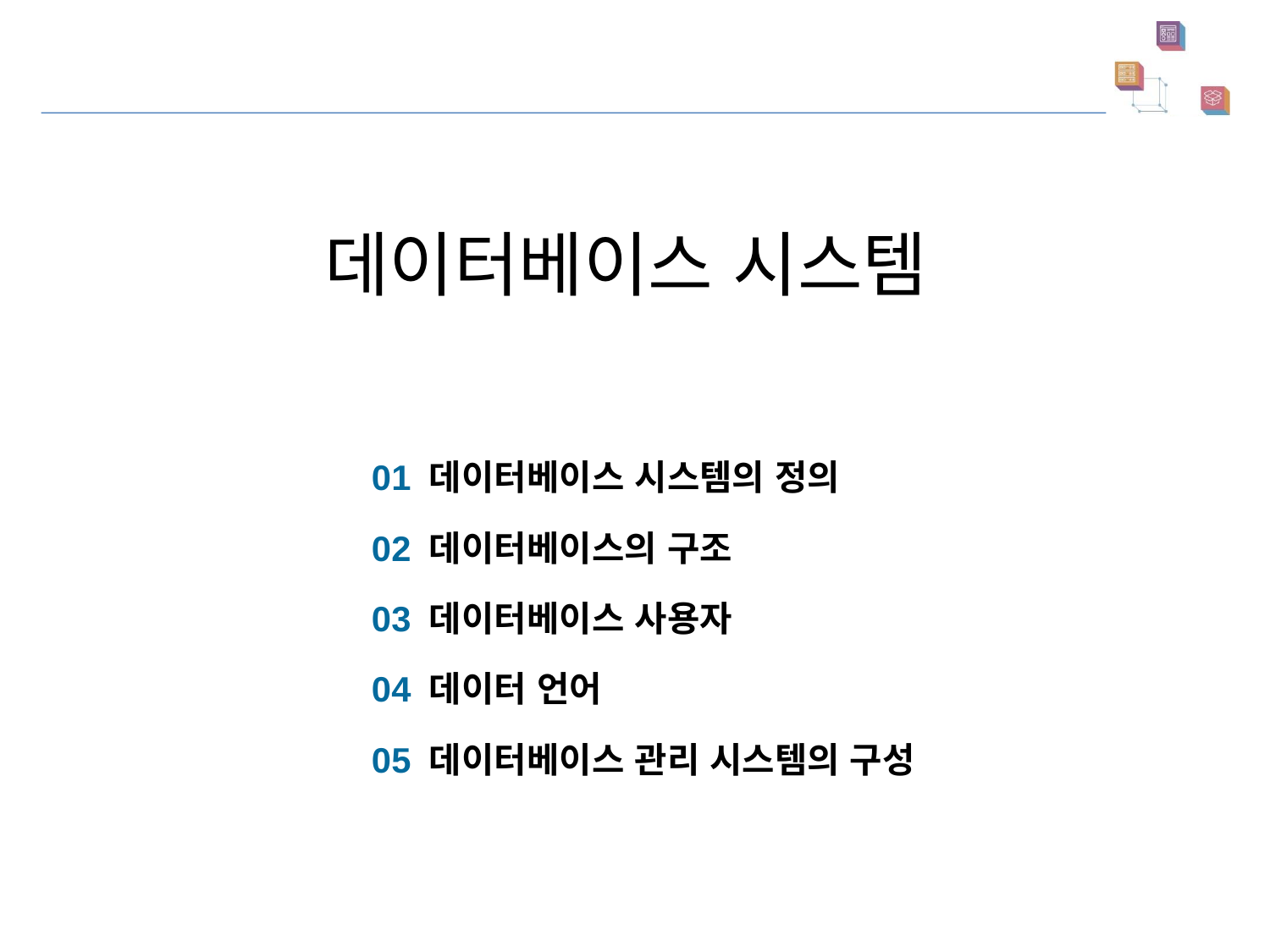

데이터베이스 시스템

 01 데이터베이스 시스템의 정의
 02 데이터베이스의 구조
 03 데이터베이스 사용자
 04 데이터 언어
 05 데이터베이스 관리 시스템의 구성